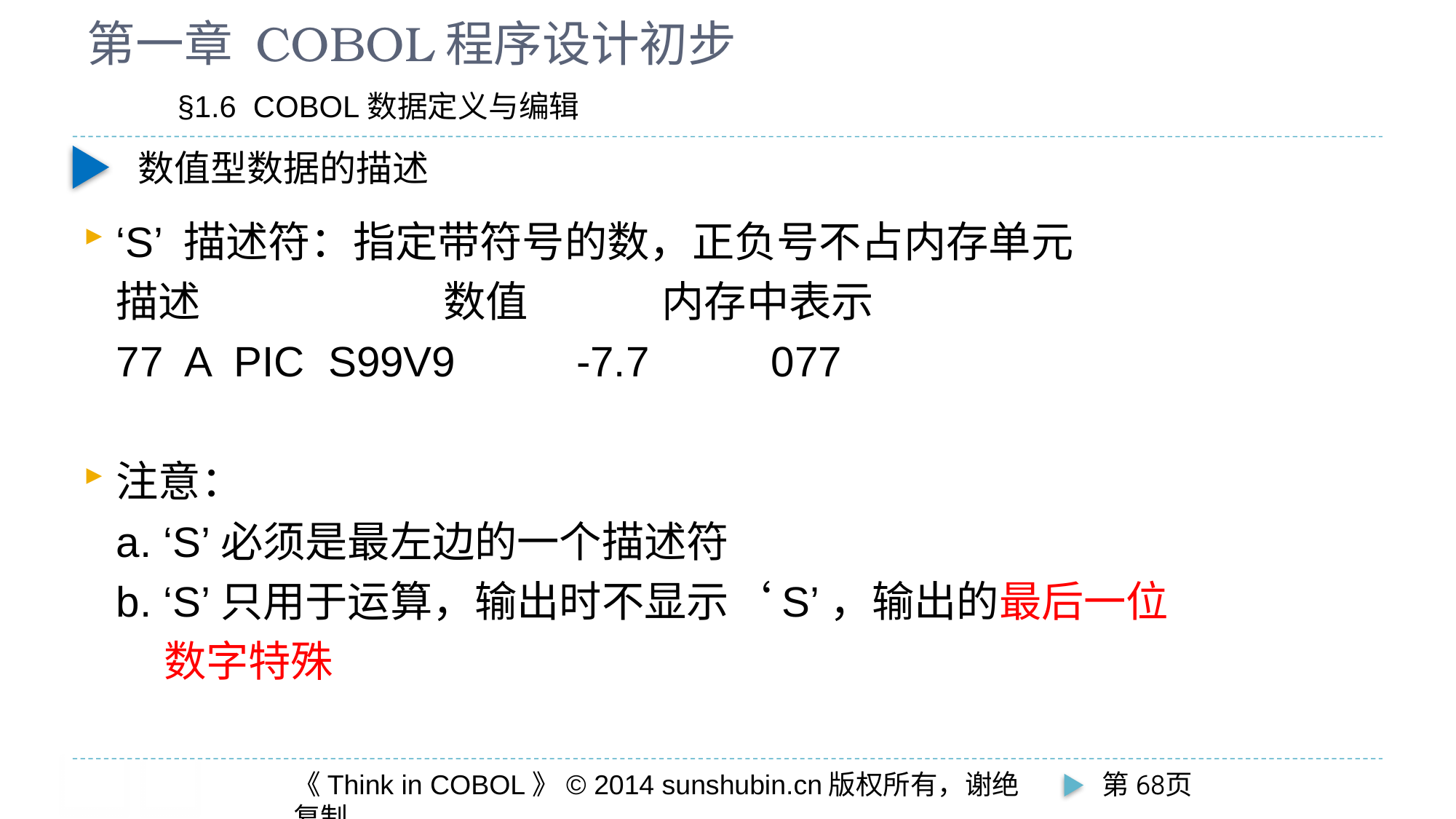

# 第一章 COBOL程序设计初步
 §1.6  COBOL数据定义与编辑
数值型数据的描述
‘S’ 描述符：指定带符号的数，正负号不占内存单元
	描述		  	数值		内存中表示
	77  A  PIC  S99V9	  -7.7		077

注意：
	a. ‘S’必须是最左边的一个描述符
	b. ‘S’只用于运算，输出时不显示‘S’，输出的最后一位
	    数字特殊